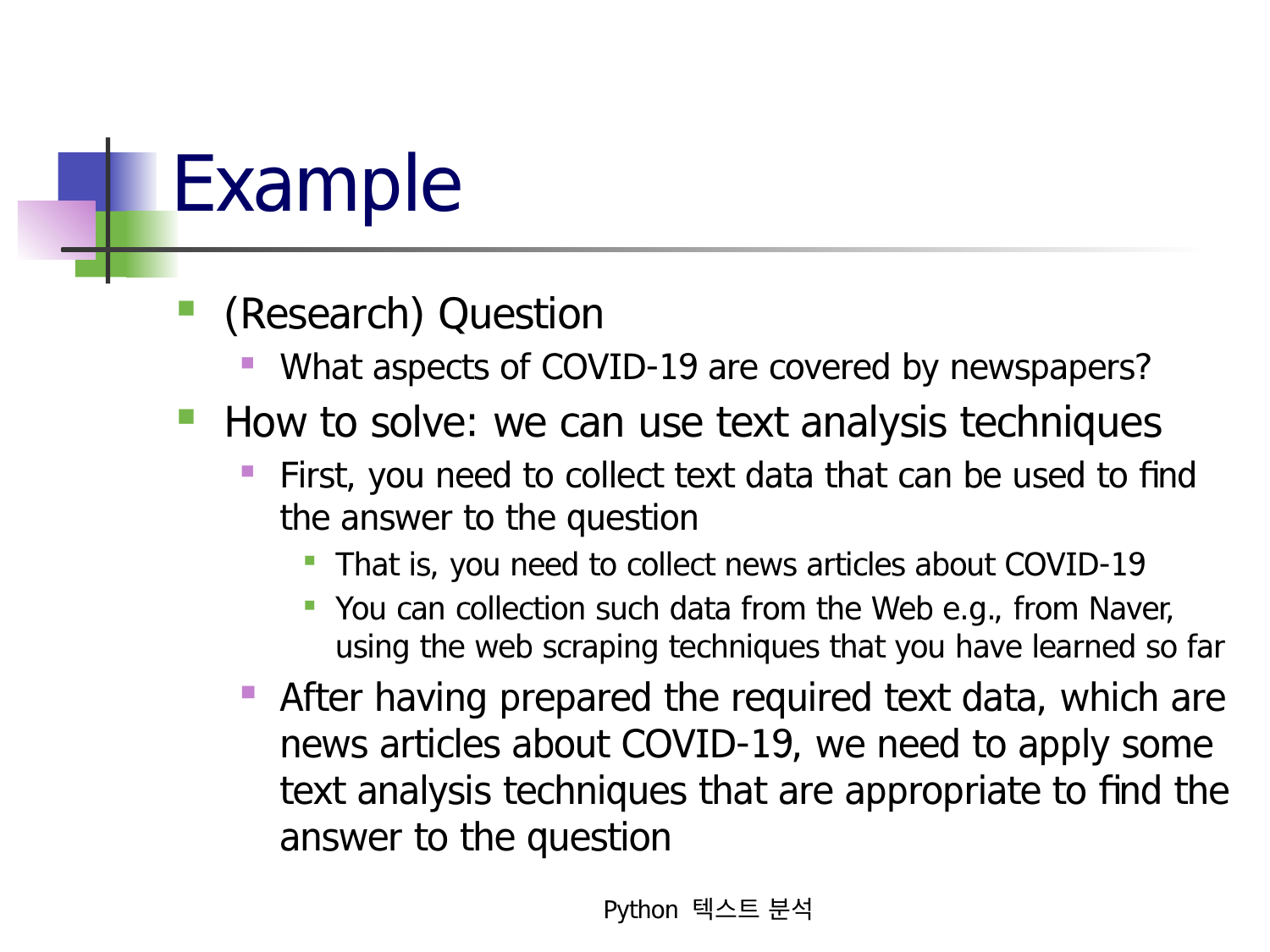

# Example
(Research) Question
What aspects of COVID-19 are covered by newspapers?
How to solve: we can use text analysis techniques
First, you need to collect text data that can be used to find the answer to the question
That is, you need to collect news articles about COVID-19
You can collection such data from the Web e.g., from Naver, using the web scraping techniques that you have learned so far
After having prepared the required text data, which are news articles about COVID-19, we need to apply some text analysis techniques that are appropriate to find the answer to the question
Python 텍스트 분석